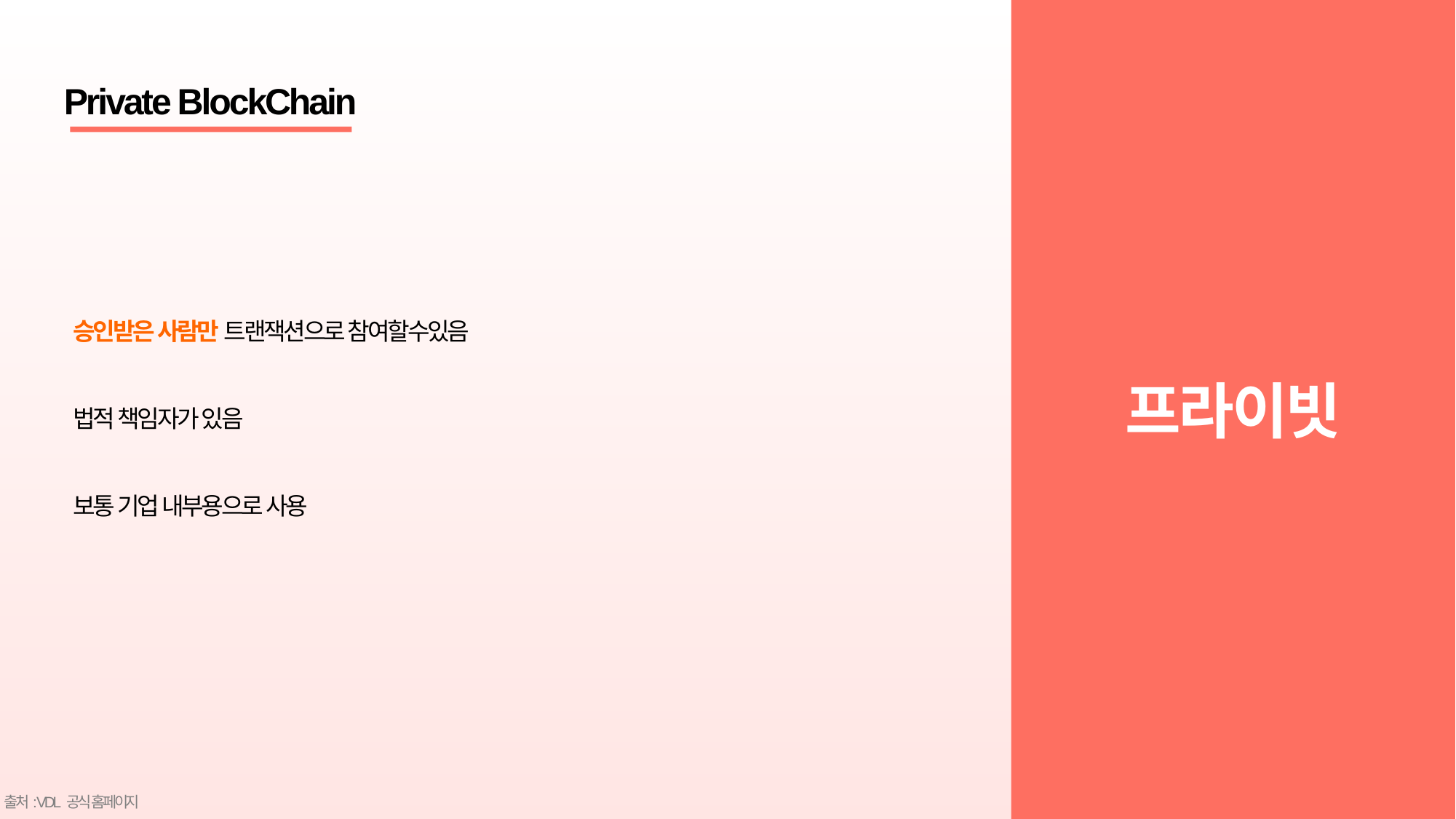

Private BlockChain

승인받은 사람만 트랜잭션으로 참여할수있음

법적 책임자가 있음

보통 기업 내부용으로 사용
프라이빗
출처: VDL 공식 홈페이지